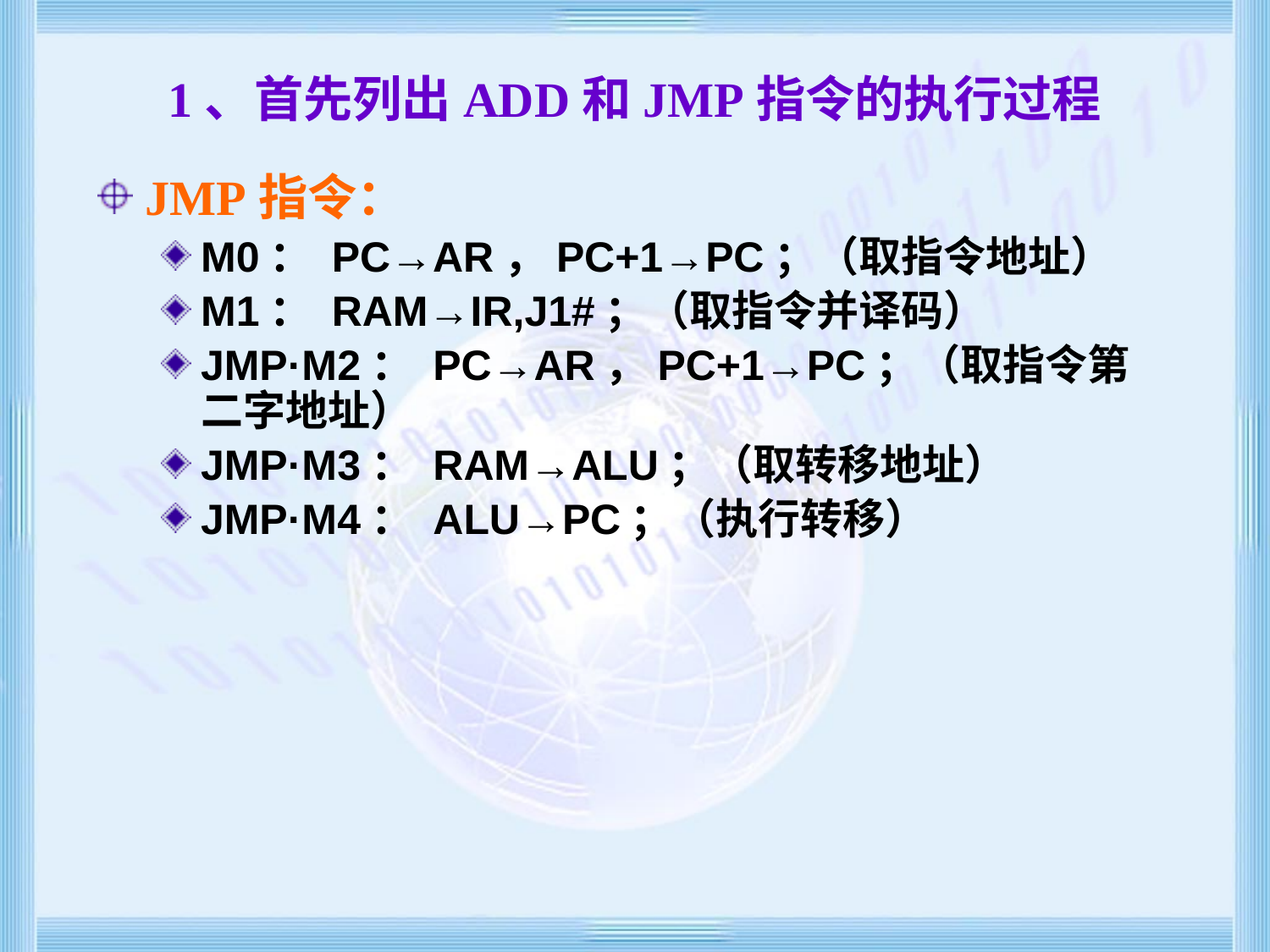

# 1、首先列出ADD和JMP指令的执行过程
JMP指令：
M0： PC→AR，PC+1→PC；（取指令地址）
M1： RAM→IR,J1#；（取指令并译码）
JMP·M2： PC→AR，PC+1→PC；（取指令第二字地址）
JMP·M3： RAM→ALU；（取转移地址）
JMP·M4： ALU→PC；（执行转移）

57